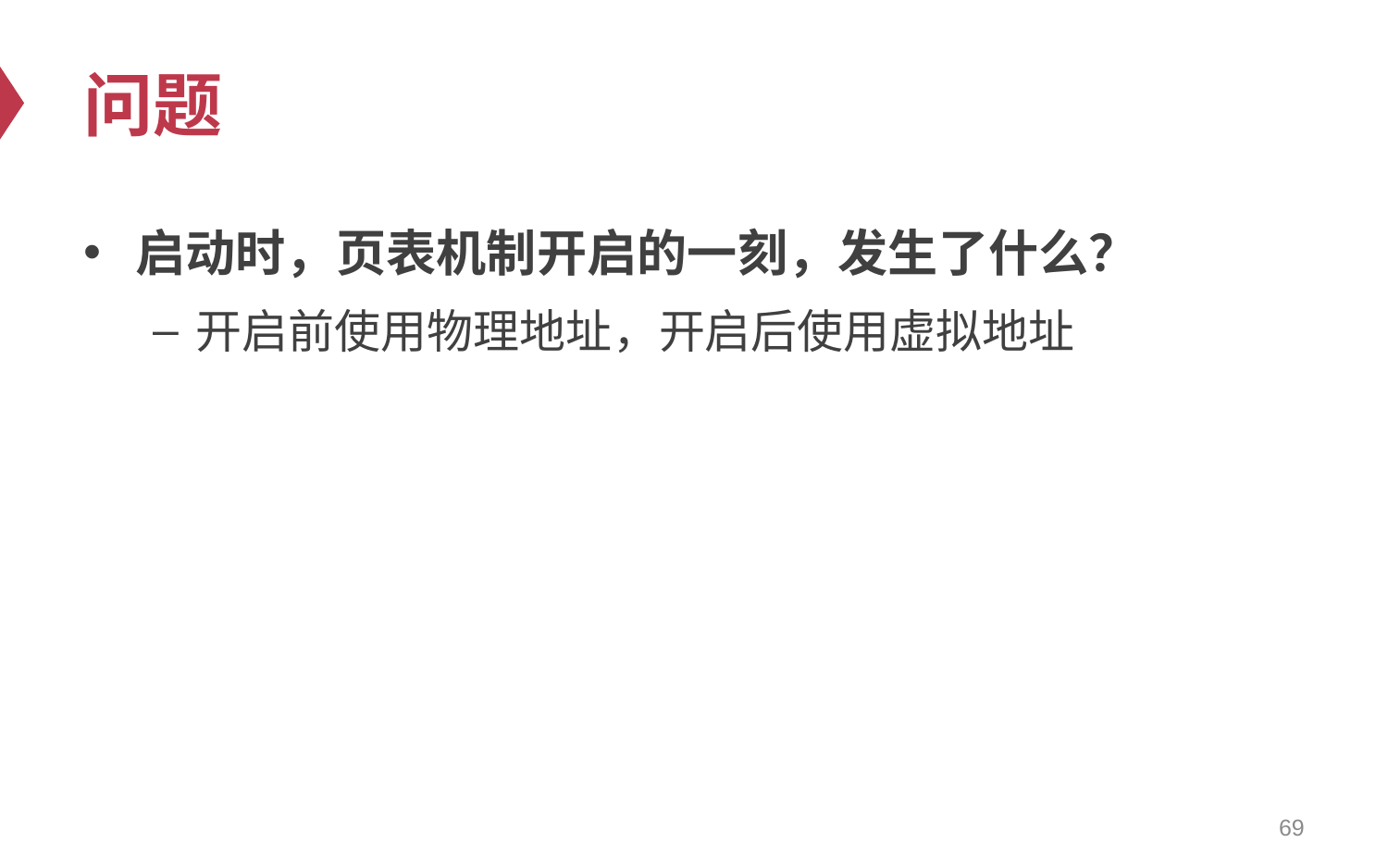

# 问题
启动时，页表机制开启的一刻，发生了什么？
开启前使用物理地址，开启后使用虚拟地址
69